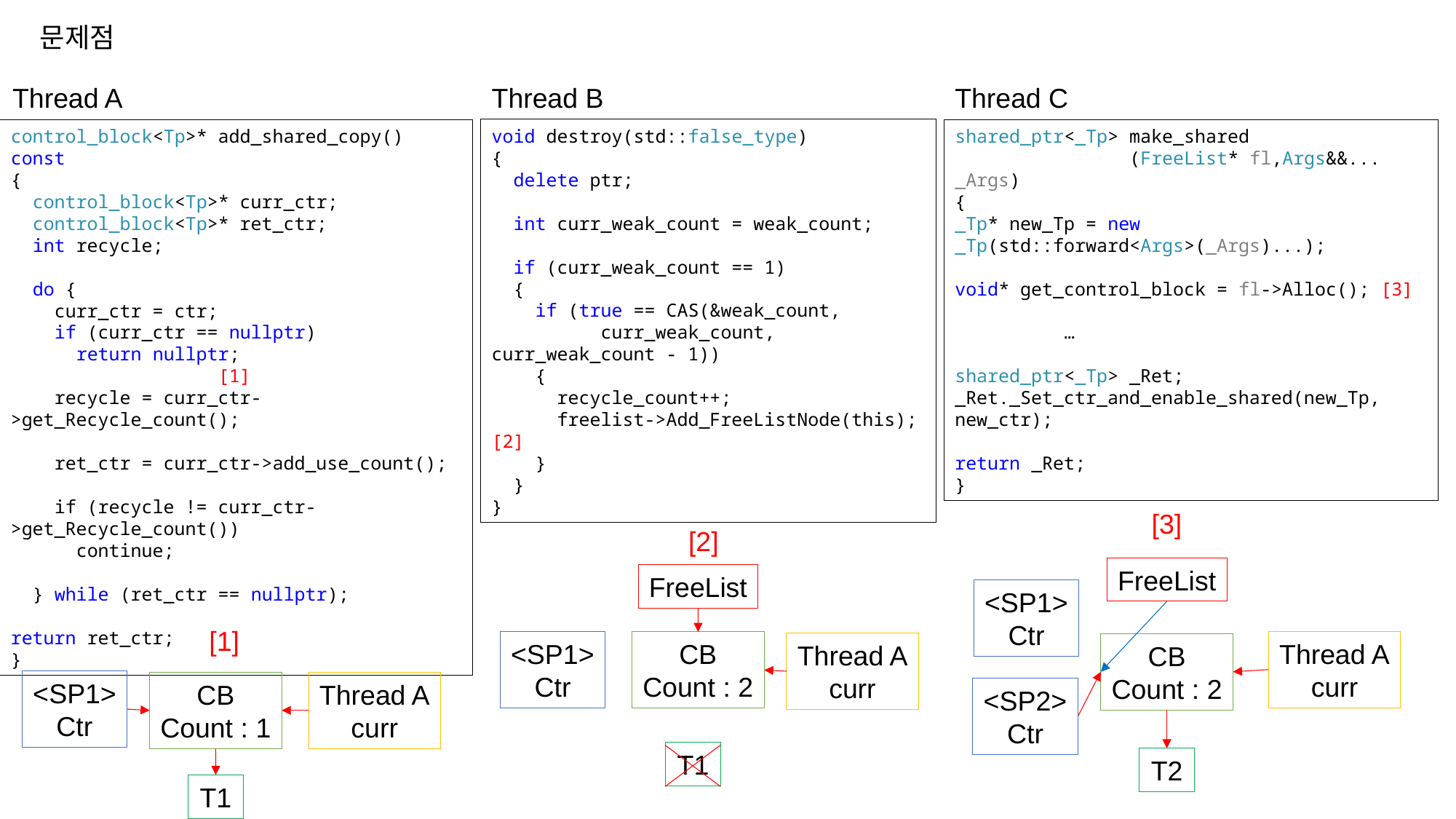

문제점
Thread A
Thread B
Thread C
control_block<Tp>* add_shared_copy() const
{
  control_block<Tp>* curr_ctr;
  control_block<Tp>* ret_ctr;
  int recycle;

  do {
    curr_ctr = ctr;
    if (curr_ctr == nullptr)
      return nullptr;
	         [1]
    recycle = curr_ctr->get_Recycle_count();

    ret_ctr = curr_ctr->add_use_count();

    if (recycle != curr_ctr->get_Recycle_count())
      continue;

  } while (ret_ctr == nullptr);

return ret_ctr;
}
void destroy(std::false_type)
{
  delete ptr;

  int curr_weak_count = weak_count;

  if (curr_weak_count == 1)
  {
    if (true == CAS(&weak_count,
          curr_weak_count, curr_weak_count - 1))
    {
      recycle_count++;
      freelist->Add_FreeListNode(this); [2]
    }
  }
}
shared_ptr<_Tp> make_shared
	      (FreeList* fl,Args&&... _Args)
{
_Tp* new_Tp = new _Tp(std::forward<Args>(_Args)...);

void* get_control_block = fl->Alloc(); [3]

	…

shared_ptr<_Tp> _Ret;
_Ret._Set_ctr_and_enable_shared(new_Tp, new_ctr);

return _Ret;
}
[3]
[2]
FreeList
FreeList
<SP1>
Ctr
[1]
Thread A
curr
<SP1>
Ctr
CB
Count : 2
Thread A
curr
CB
Count : 2
<SP1>
Ctr
CB
Count : 1
Thread A
curr
<SP2>
Ctr
T1
T2
T1